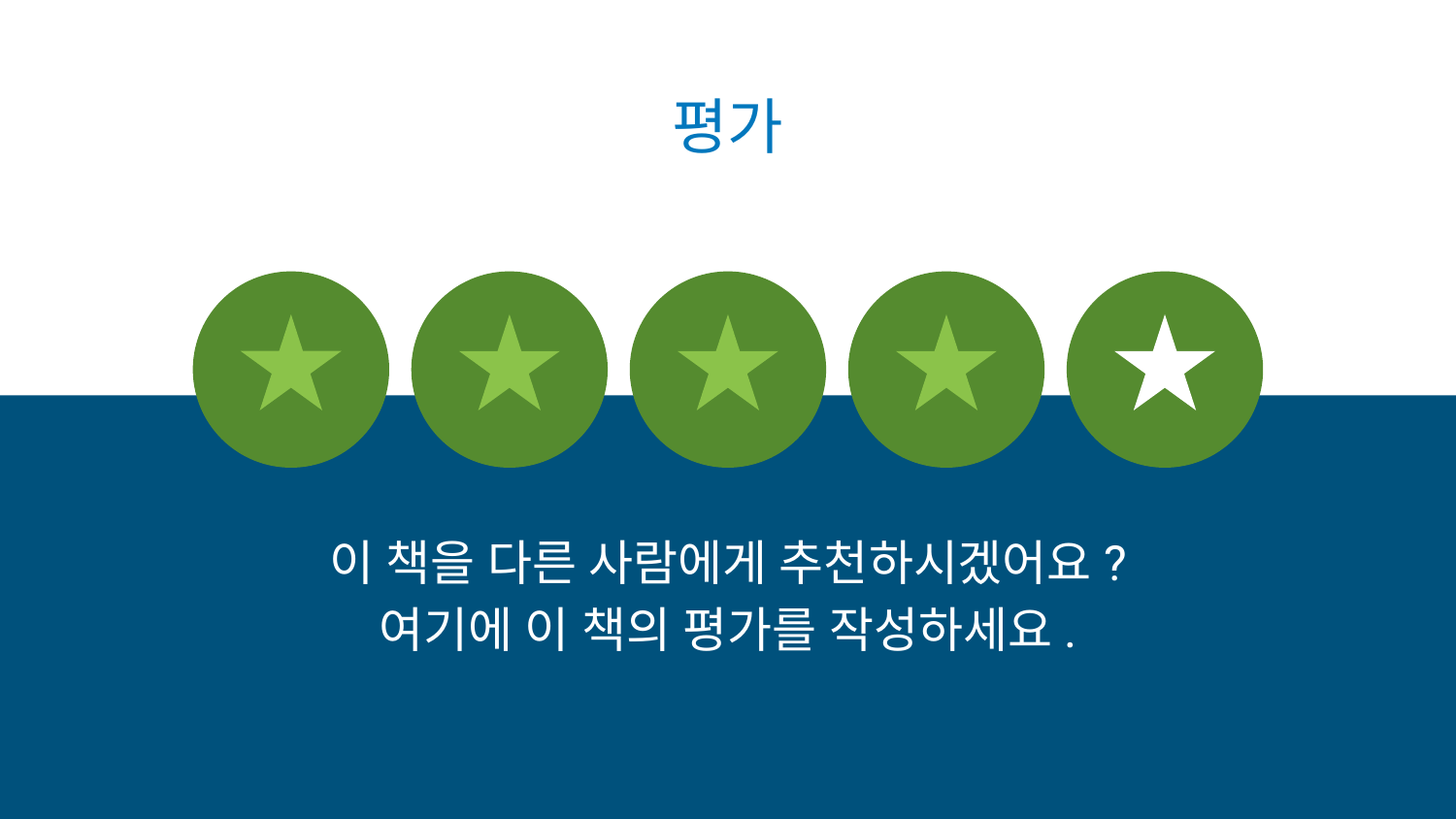

평가

이 책을 다른 사람에게 추천하시겠어요?
여기에 이 책의 평가를 작성하세요.